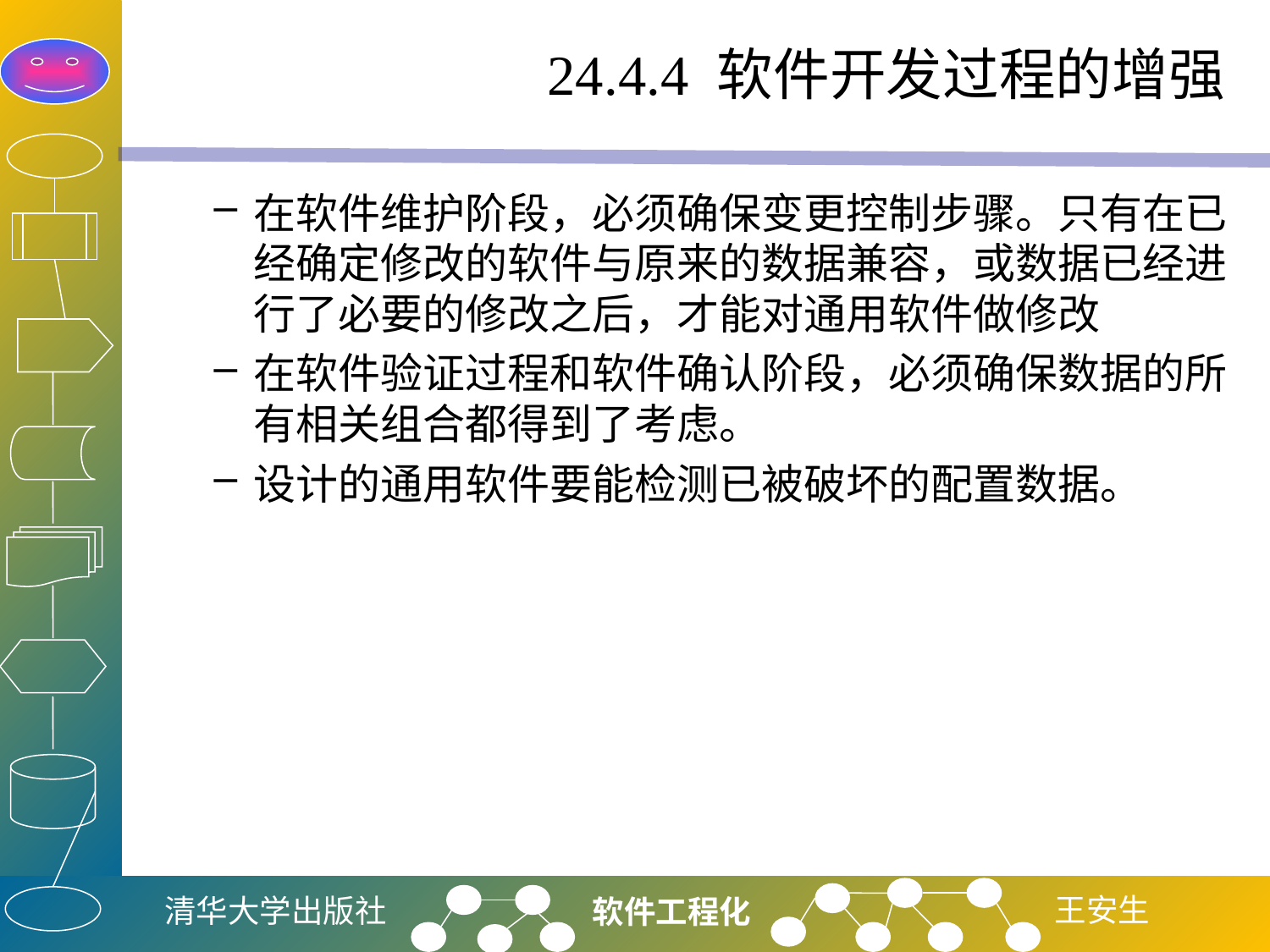

# 24.4.4 软件开发过程的增强
在软件维护阶段，必须确保变更控制步骤。只有在已经确定修改的软件与原来的数据兼容，或数据已经进行了必要的修改之后，才能对通用软件做修改
在软件验证过程和软件确认阶段，必须确保数据的所有相关组合都得到了考虑。
设计的通用软件要能检测已被破坏的配置数据。